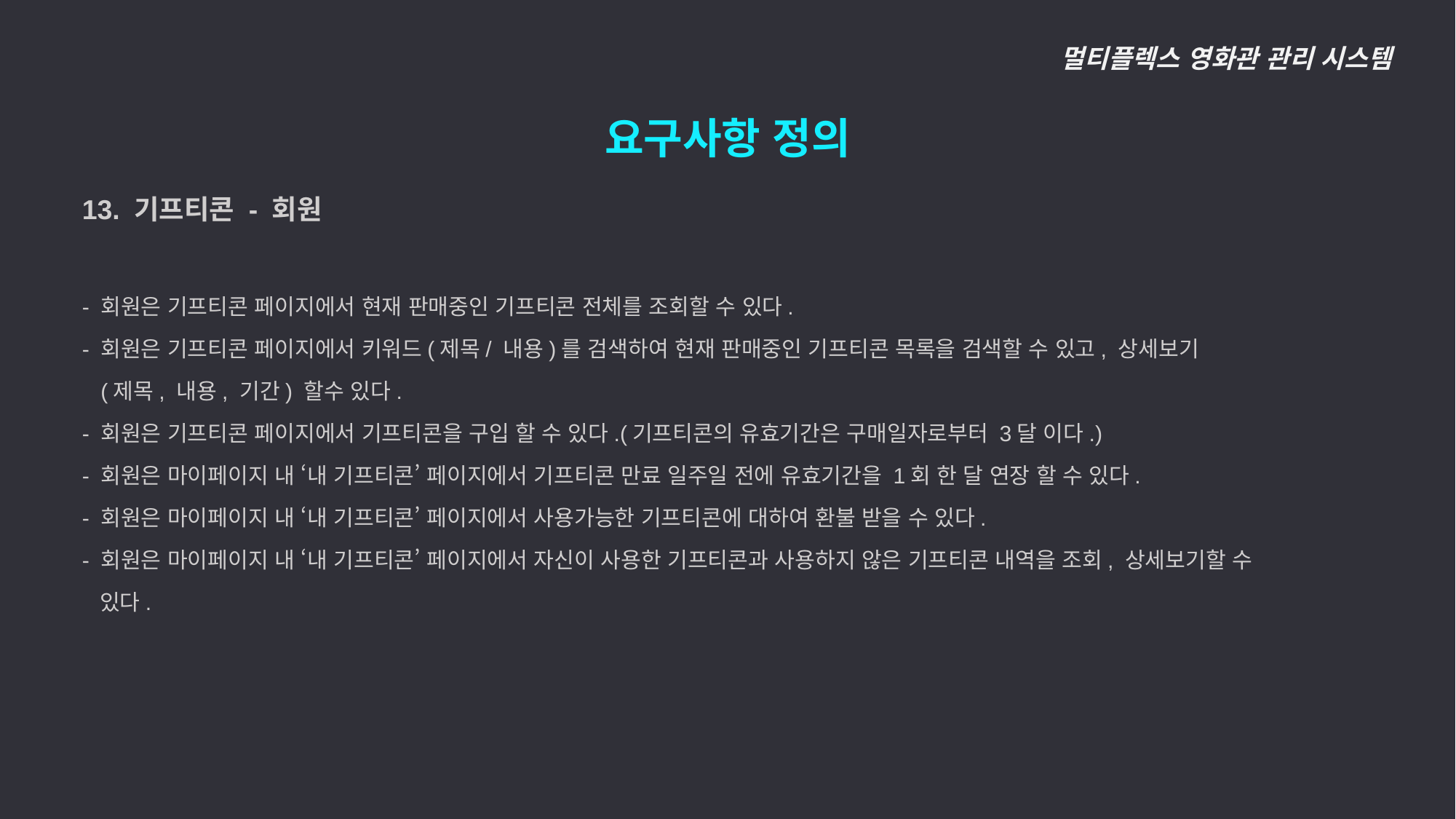

멀티플렉스 영화관 관리 시스템
요구사항 정의
13. 기프티콘 - 회원

- 회원은 기프티콘 페이지에서 현재 판매중인 기프티콘 전체를 조회할 수 있다.
- 회원은 기프티콘 페이지에서 키워드(제목/ 내용)를 검색하여 현재 판매중인 기프티콘 목록을 검색할 수 있고, 상세보기
   (제목, 내용, 기간) 할수 있다.
- 회원은 기프티콘 페이지에서 기프티콘을 구입 할 수 있다.(기프티콘의 유효기간은 구매일자로부터 3달 이다.)
- 회원은 마이페이지 내 ‘내 기프티콘’ 페이지에서 기프티콘 만료 일주일 전에 유효기간을 1회 한 달 연장 할 수 있다.
- 회원은 마이페이지 내 ‘내 기프티콘’ 페이지에서 사용가능한 기프티콘에 대하여 환불 받을 수 있다.
- 회원은 마이페이지 내 ‘내 기프티콘’ 페이지에서 자신이 사용한 기프티콘과 사용하지 않은 기프티콘 내역을 조회, 상세보기할 수
  있다.